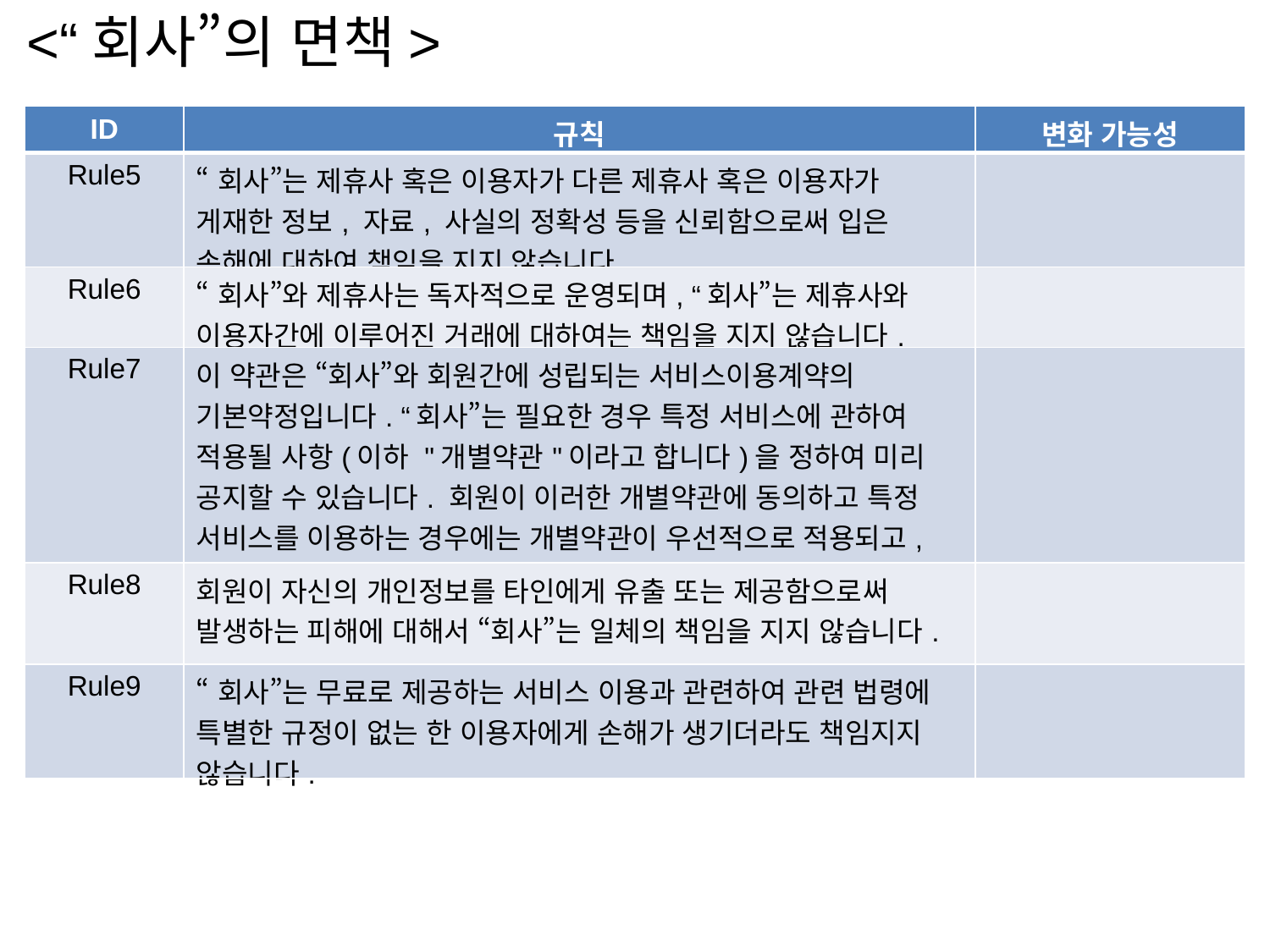

<“회사”의 면책>
| ID | 규칙 | 변화 가능성 |
| --- | --- | --- |
| Rule5 | “회사”는 제휴사 혹은 이용자가 다른 제휴사 혹은 이용자가 게재한 정보, 자료, 사실의 정확성 등을 신뢰함으로써 입은 손해에 대하여 책임을 지지 않습니다. |  |
| Rule6 | “회사”와 제휴사는 독자적으로 운영되며, “회사”는 제휴사와 이용자간에 이루어진 거래에 대하여는 책임을 지지 않습니다. |  |
| Rule7 | 이 약관은 “회사”와 회원간에 성립되는 서비스이용계약의 기본약정입니다. “회사”는 필요한 경우 특정 서비스에 관하여 적용될 사항(이하 "개별약관"이라고 합니다)을 정하여 미리 공지할 수 있습니다. 회원이 이러한 개별약관에 동의하고 특정 서비스를 이용하는 경우에는 개별약관이 우선적으로 적용되고, 이 약관은 보충적인 효력을 갖습니다. |  |
| Rule8 | 회원이 자신의 개인정보를 타인에게 유출 또는 제공함으로써 발생하는 피해에 대해서 “회사”는 일체의 책임을 지지 않습니다. |  |
| Rule9 | “회사”는 무료로 제공하는 서비스 이용과 관련하여 관련 법령에 특별한 규정이 없는 한 이용자에게 손해가 생기더라도 책임지지 않습니다. |  |